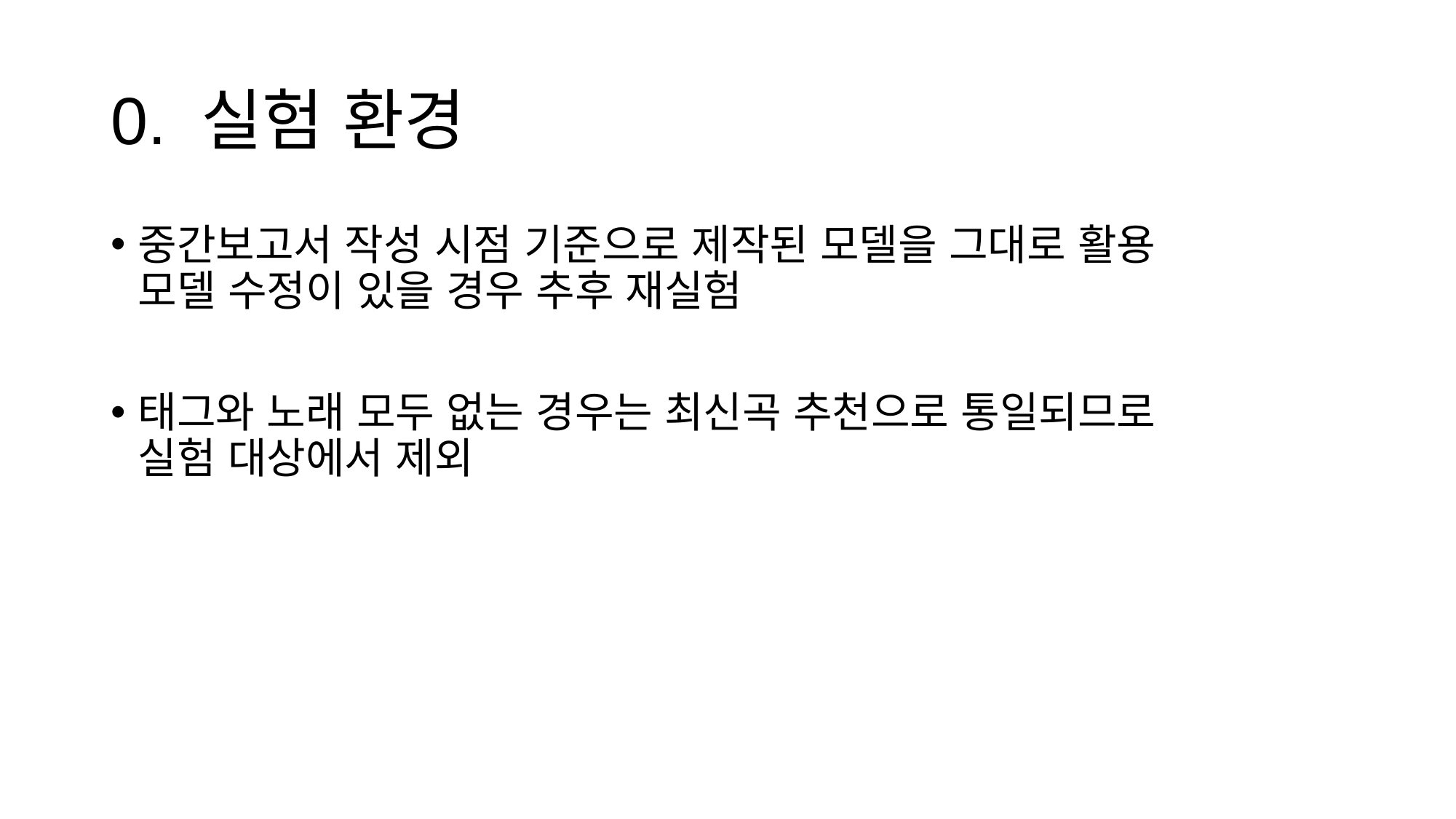

# 0. 실험 환경
중간보고서 작성 시점 기준으로 제작된 모델을 그대로 활용
모델 수정이 있을 경우 추후 재실험

태그와 노래 모두 없는 경우는 최신곡 추천으로 통일되므로
실험 대상에서 제외